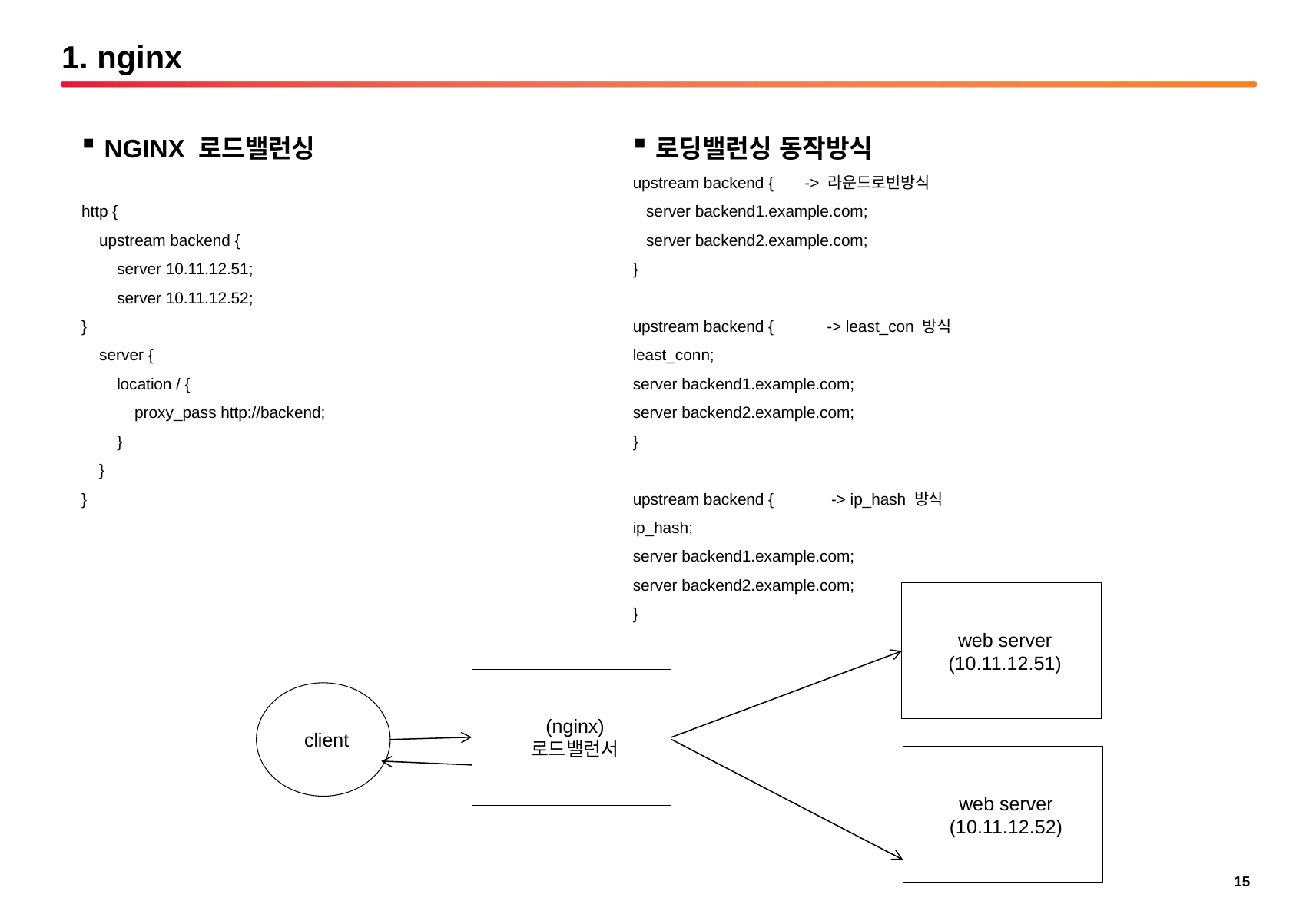

# 1. nginx
NGINX 로드밸런싱

http {
    upstream backend {
        server 10.11.12.51;
        server 10.11.12.52;
}
    server {
        location / {
            proxy_pass http://backend;
        }
    }
}
로딩밸런싱 동작방식
upstream backend {       -> 라운드로빈방식
   server backend1.example.com;
   server backend2.example.com;
}

upstream backend {            -> least_con 방식
least_conn;
server backend1.example.com;
server backend2.example.com;
}

upstream backend {             -> ip_hash 방식
ip_hash;
server backend1.example.com;
server backend2.example.com;
}
web server
(10.11.12.51)
(nginx)
로드밸런서
client
web server
(10.11.12.52)